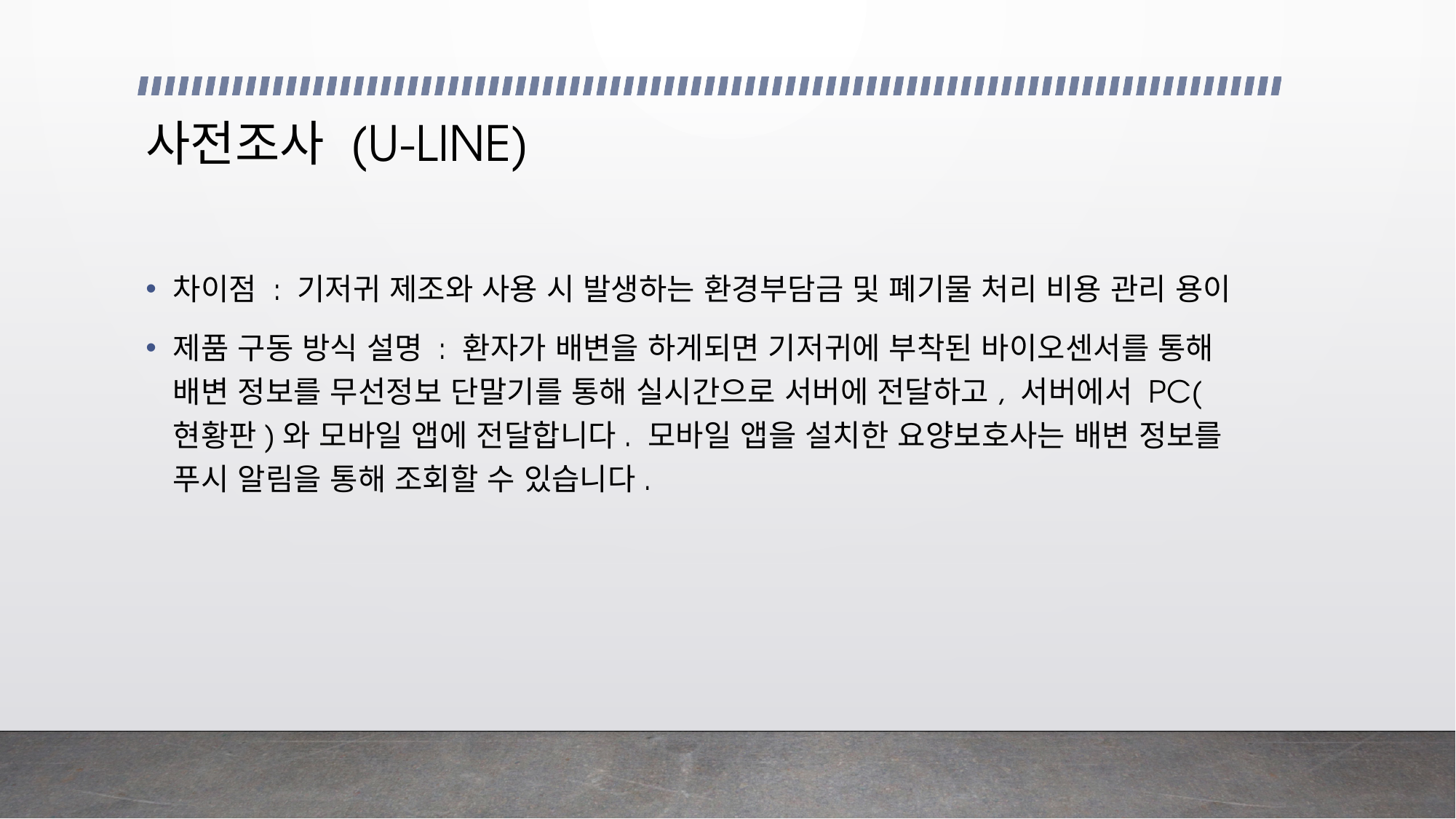

# 사전조사 (U-LINE)

차이점 : 기저귀 제조와 사용 시 발생하는 환경부담금 및 폐기물 처리 비용 관리 용이
제품 구동 방식 설명 : 환자가 배변을 하게되면 기저귀에 부착된 바이오센서를 통해 배변 정보를 무선정보 단말기를 통해 실시간으로 서버에 전달하고, 서버에서 pc(현황판)와 모바일 앱에 전달합니다. 모바일 앱을 설치한 요양보호사는 배변 정보를 푸시 알림을 통해 조회할 수 있습니다.